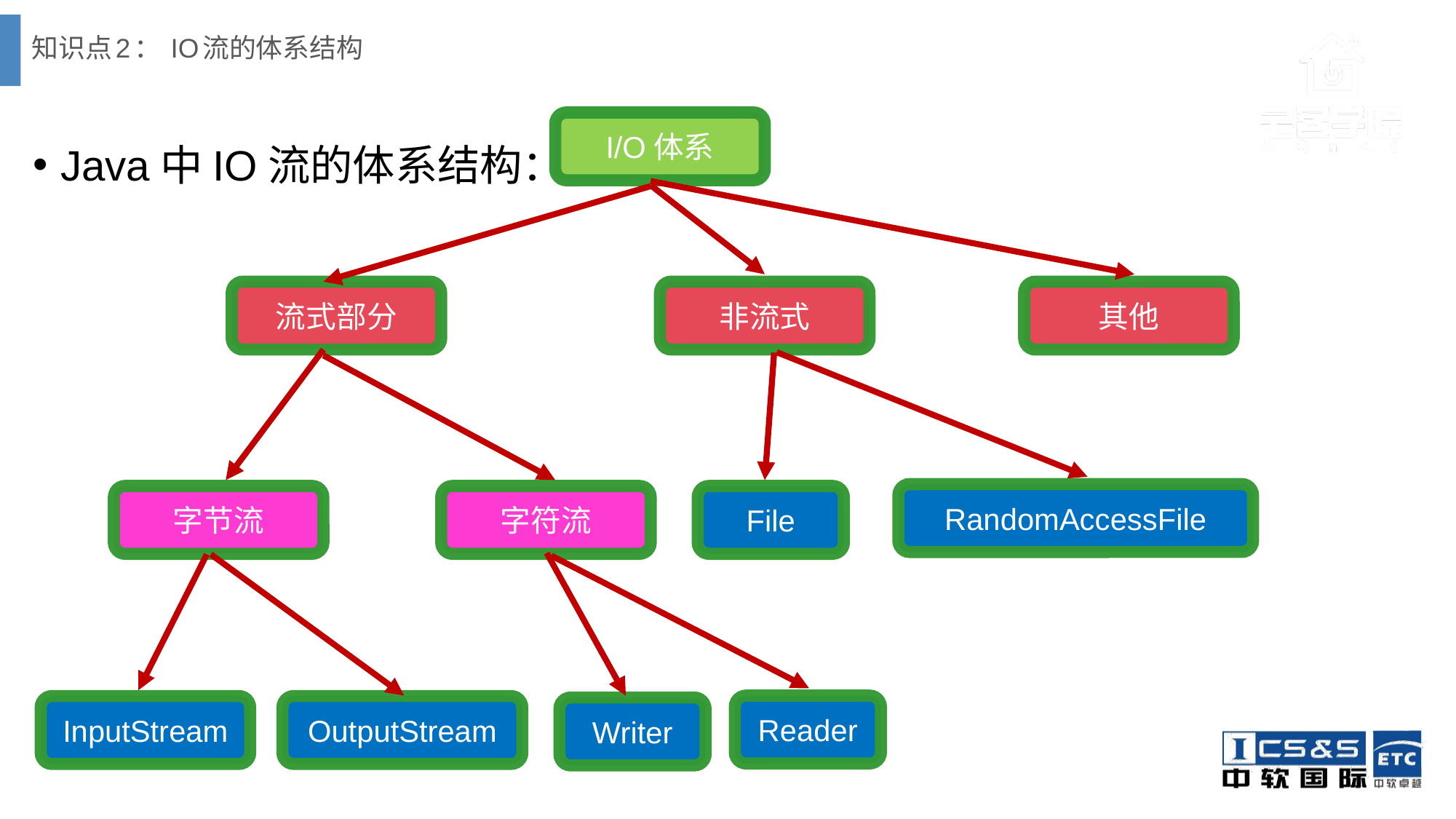

# 知识点2： IO流的体系结构
Java中IO流的体系结构：
I/O体系

流式部分
非流式
其他

RandomAccessFile
字节流
字符流
File

Reader
InputStream
OutputStream
Writer